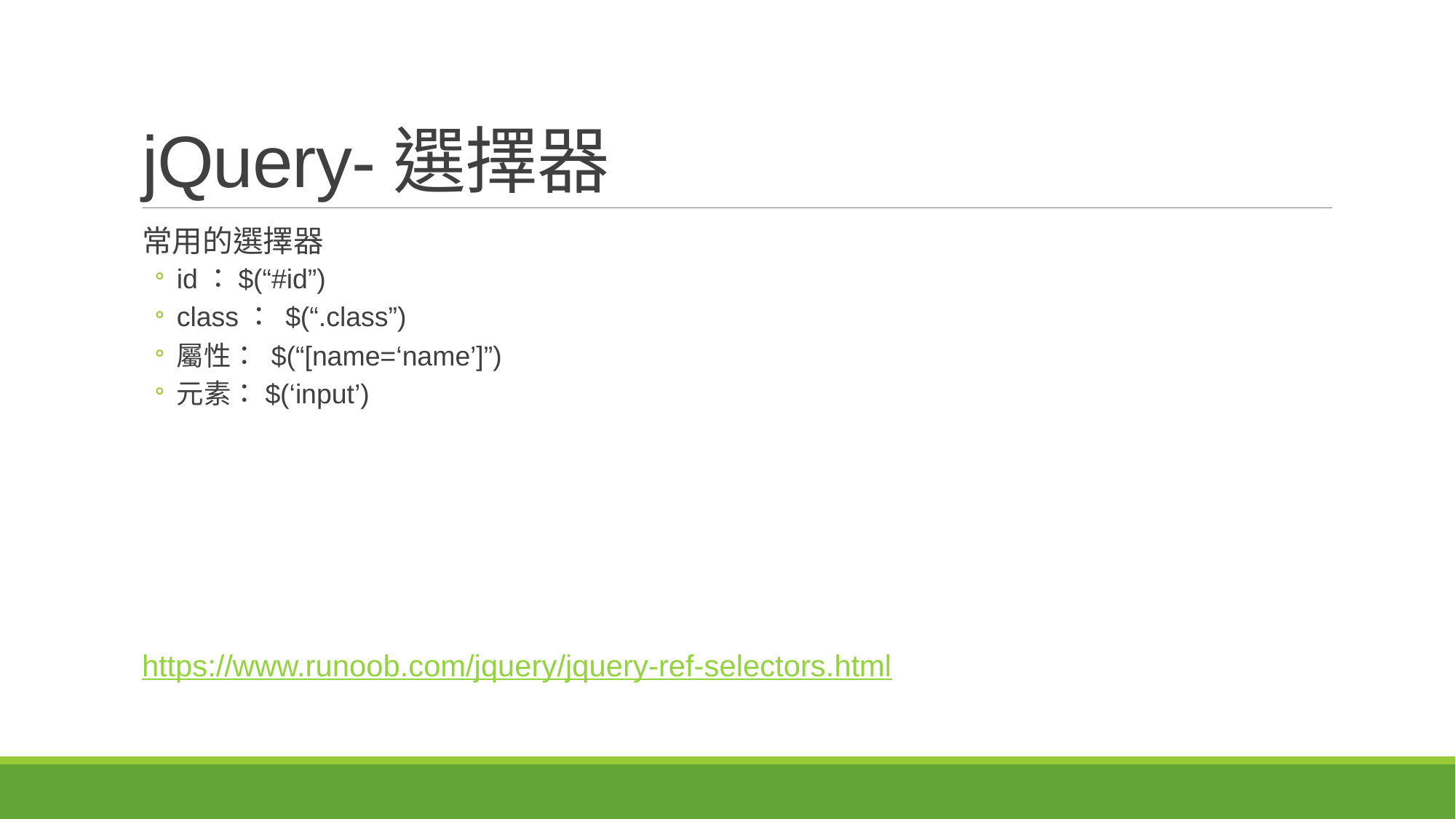

# jQuery-選擇器
常用的選擇器
id：$(“#id”)
class： $(“.class”)
屬性： $(“[name=‘name’]”)
元素：$(‘input’)

https://www.runoob.com/jquery/jquery-ref-selectors.html